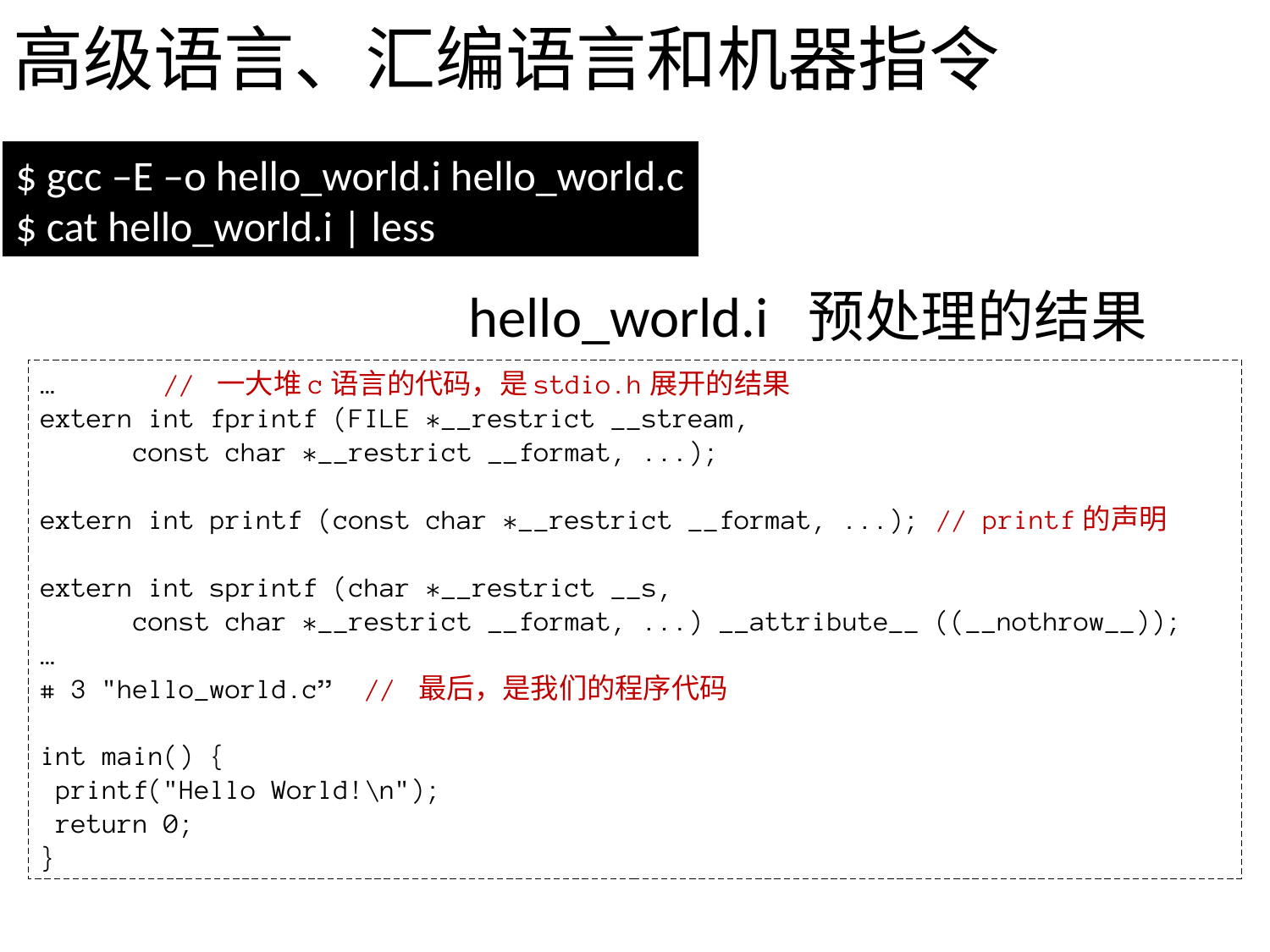

# 高级语言、汇编语言和机器指令
$ gcc –E –o hello_world.i hello_world.c
$ cat hello_world.i | less
hello_world.i  预处理的结果
…       // 一大堆c语言的代码，是stdio.h展开的结果
extern int fprintf (FILE *__restrict __stream,
      const char *__restrict __format, ...);

extern int printf (const char *__restrict __format, ...); // printf的声明

extern int sprintf (char *__restrict __s,
      const char *__restrict __format, ...) __attribute__ ((__nothrow__));
…
# 3 "hello_world.c”  // 最后，是我们的程序代码

int main() {
 printf("Hello World!\n");
 return 0;
}